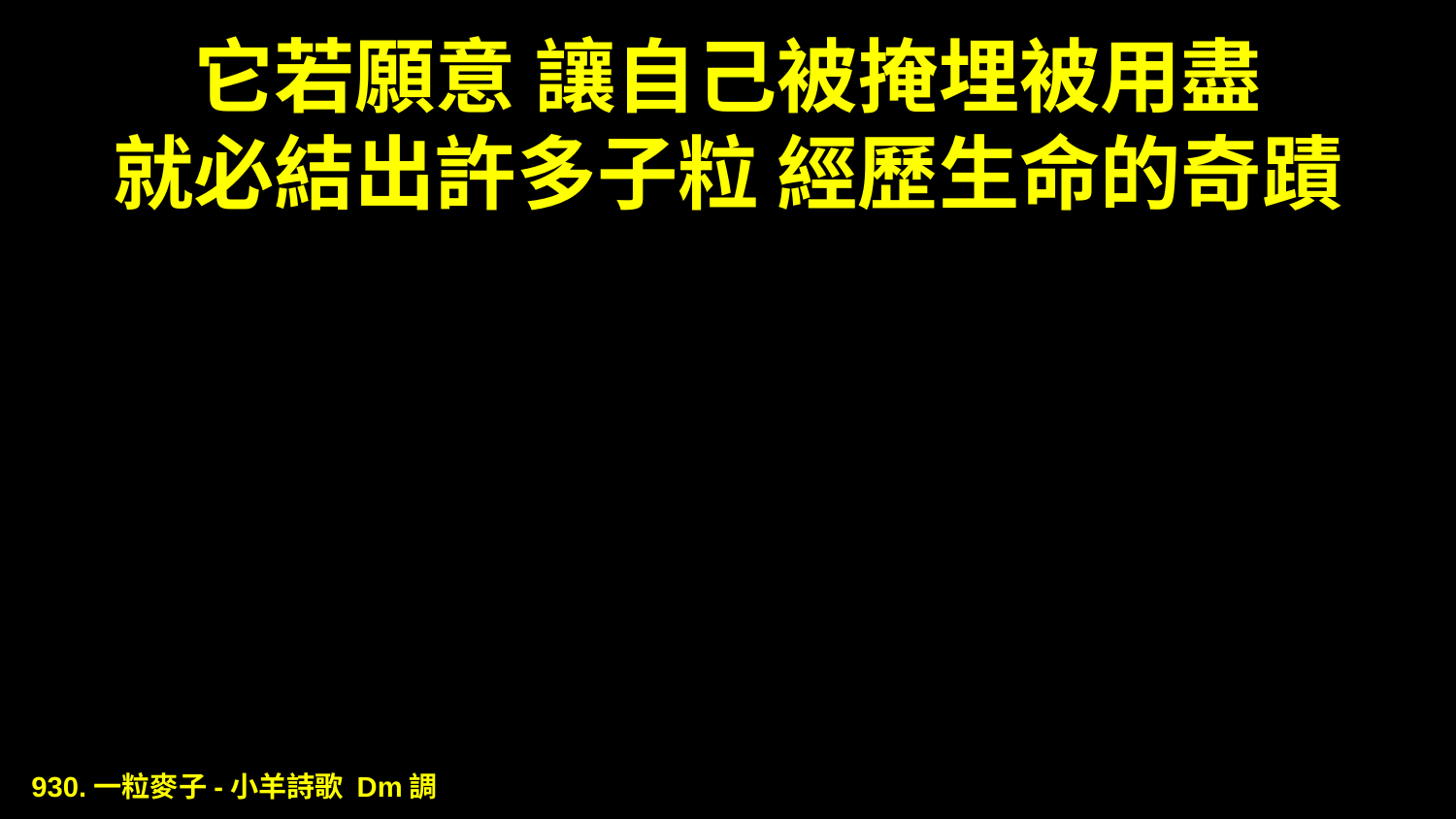

# 它若願意 讓自己被掩埋被用盡 就必結出許多子粒 經歷生命的奇蹟
930.一粒麥子-小羊詩歌 Dm調